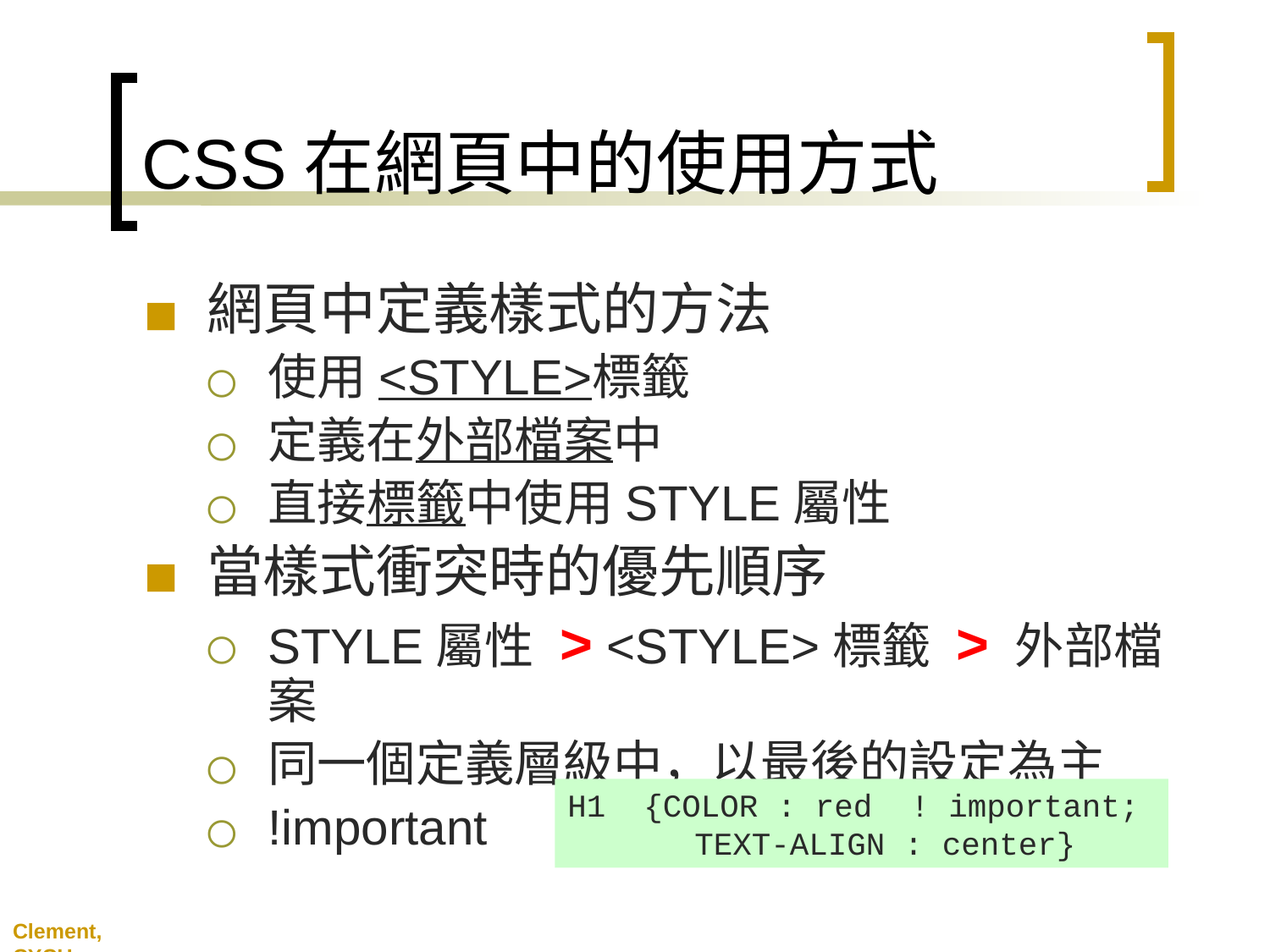

# CSS在網頁中的使用方式
網頁中定義樣式的方法
使用<STYLE>標籤
定義在外部檔案中
直接標籤中使用STYLE屬性
當樣式衝突時的優先順序
STYLE屬性 > <STYLE>標籤 > 外部檔案
同一個定義層級中，以最後的設定為主
!important
H1  {COLOR : red  ! important;
	TEXT-ALIGN : center}